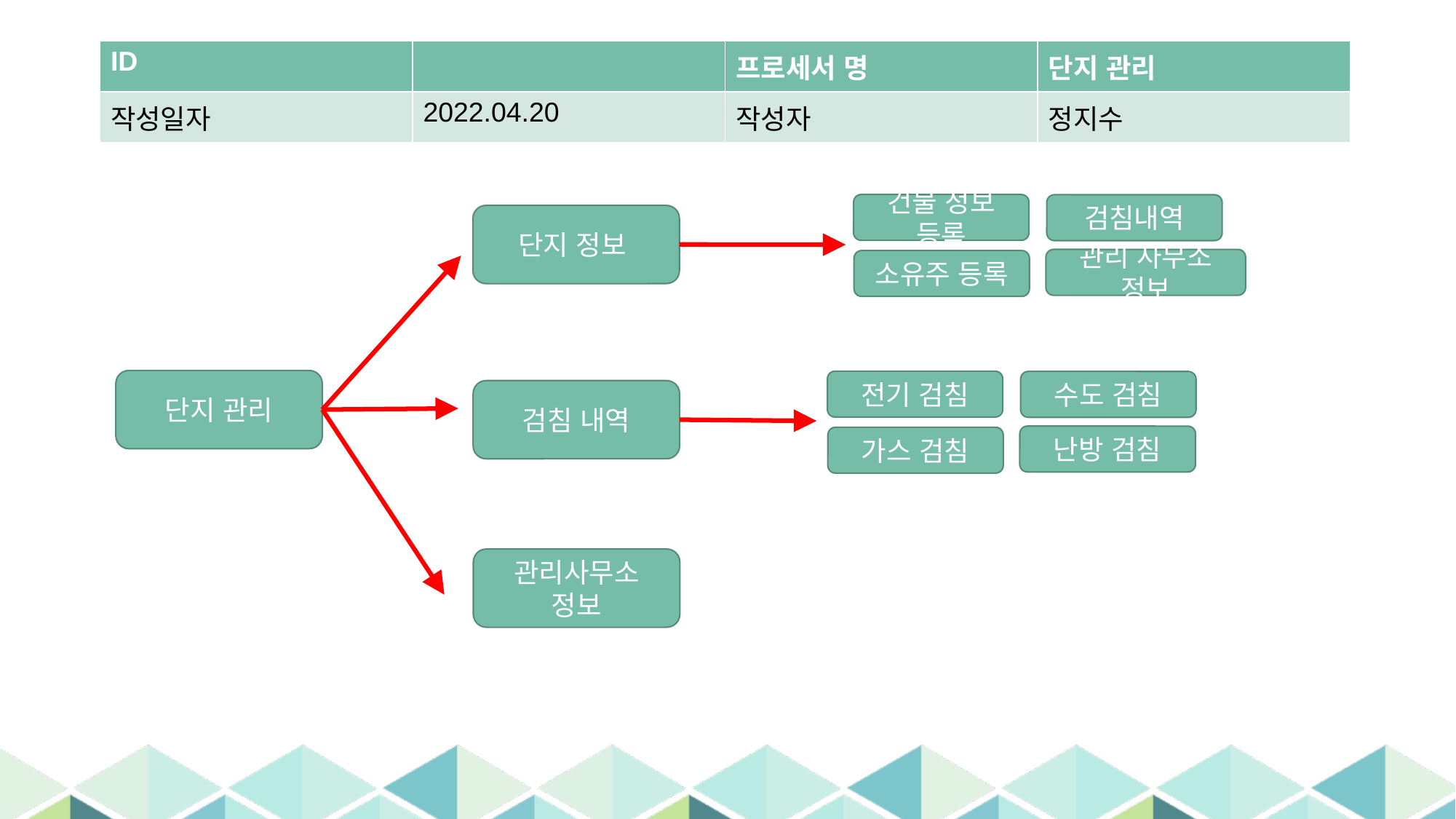

| ID |  | 프로세서 명 | 단지 관리 |
| --- | --- | --- | --- |
| 작성일자 | 2022.04.20 | 작성자 | 정지수 |
건물 정보 등록
검침내역
단지 정보
관리 사무소 정보
소유주 등록
단지 관리
전기 검침
수도 검침
검침 내역
난방 검침
가스 검침
관리사무소 정보